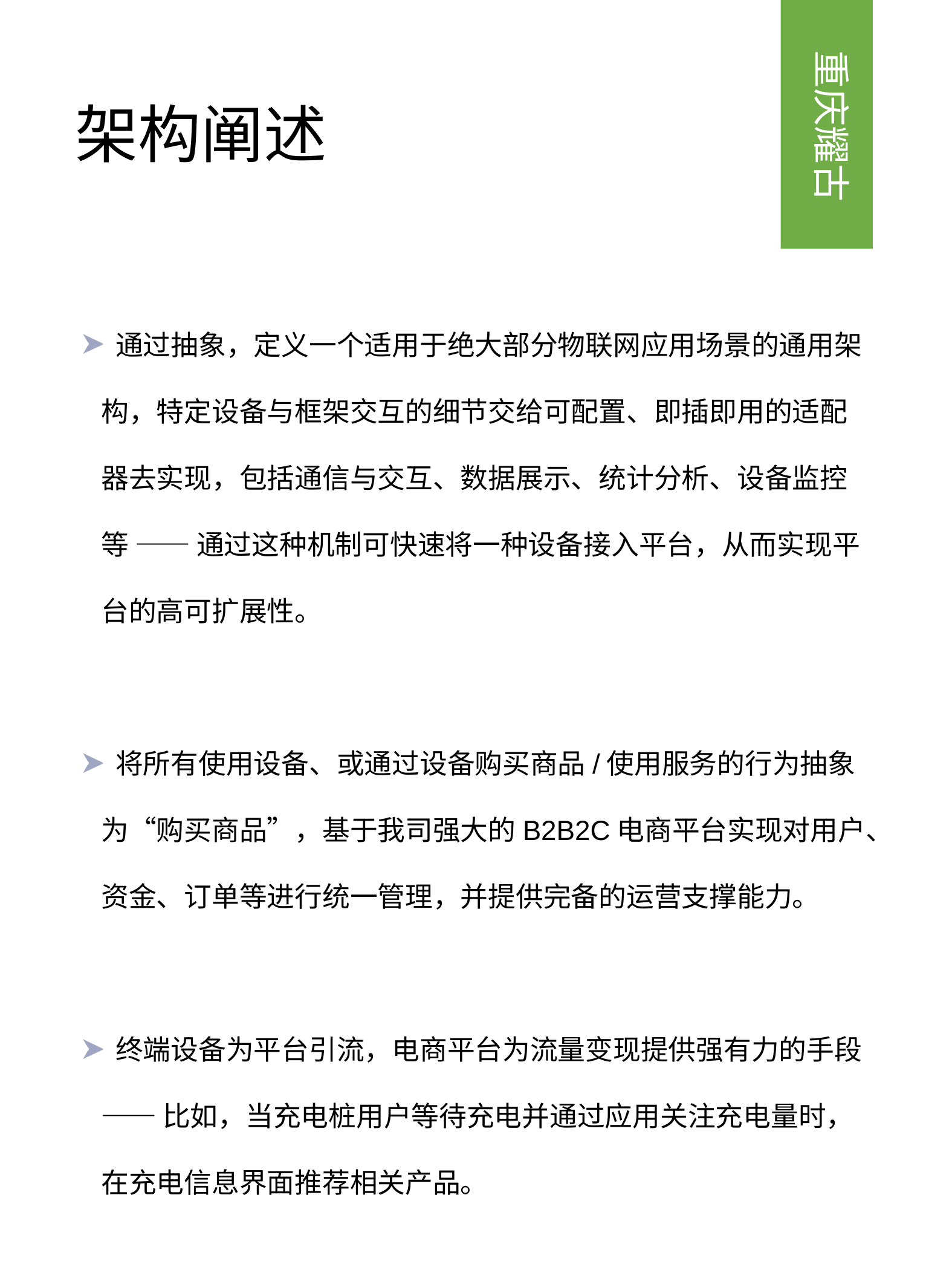

重庆耀古
架构阐述
 通过抽象，定义一个适用于绝大部分物联网应用场景的通用架构，特定设备与框架交互的细节交给可配置、即插即用的适配器去实现，包括通信与交互、数据展示、统计分析、设备监控等 —— 通过这种机制可快速将一种设备接入平台，从而实现平台的高可扩展性。

 将所有使用设备、或通过设备购买商品/使用服务的行为抽象为“购买商品”，基于我司强大的B2B2C电商平台实现对用户、资金、订单等进行统一管理，并提供完备的运营支撑能力。

 终端设备为平台引流，电商平台为流量变现提供强有力的手段 —— 比如，当充电桩用户等待充电并通过应用关注充电量时，在充电信息界面推荐相关产品。